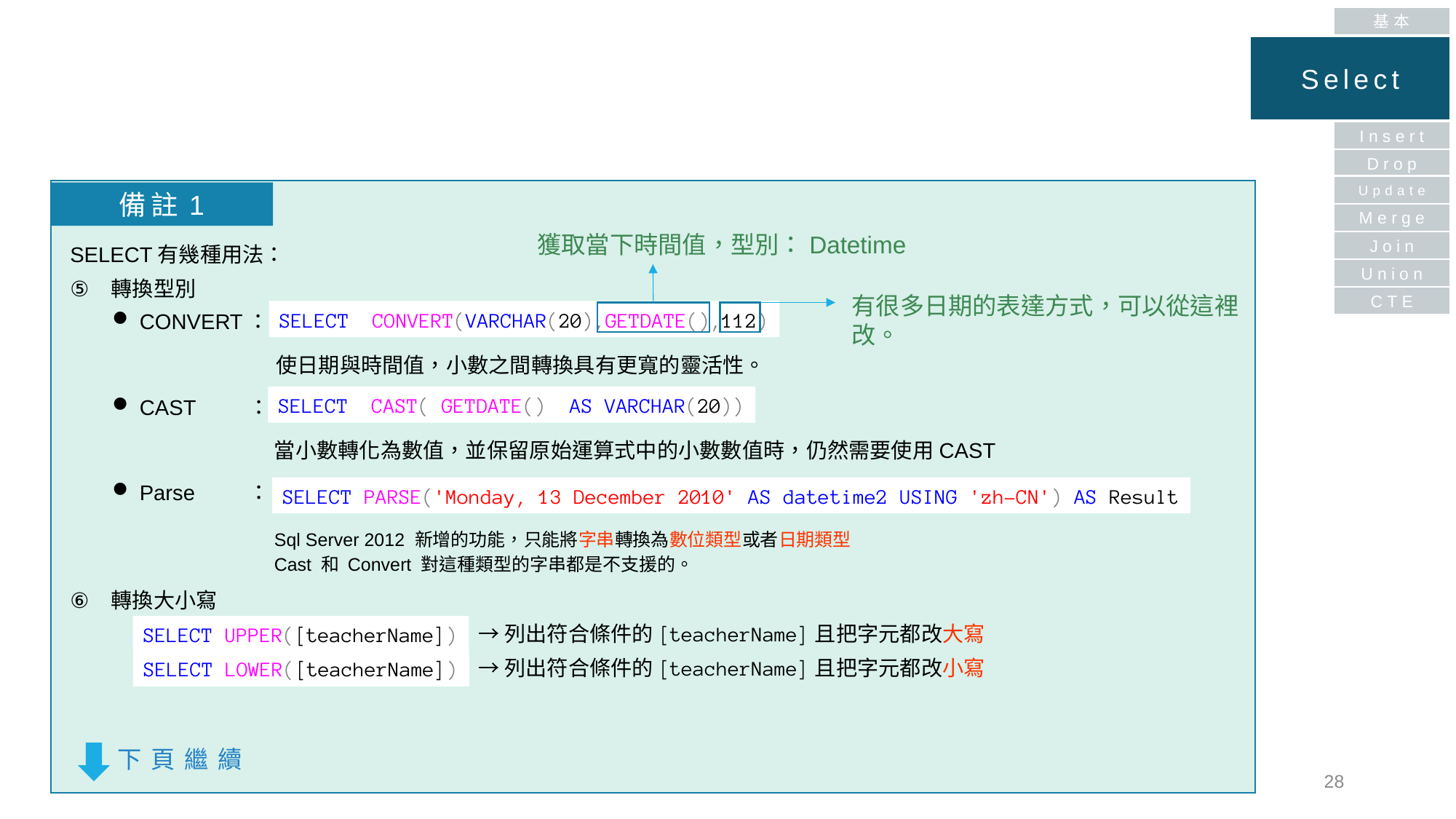

基本
Select
Insert
Drop
Update

備註1
Merge
獲取當下時間值，型別：Datetime
Join
SELECT有幾種用法：
轉換型別

轉換大小寫

Union
有很多日期的表達方式，可以從這裡改。
CTE
SELECT  CONVERT(VARCHAR(20),GETDATE(),112)

CONVERT：

CAST	：

Parse	：

使日期與時間值，小數之間轉換具有更寬的靈活性。
SELECT  CAST( GETDATE()  AS VARCHAR(20))
當小數轉化為數值，並保留原始運算式中的小數數值時，仍然需要使用CAST
SELECT PARSE('Monday, 13 December 2010' AS datetime2 USING 'zh-CN') AS Result
Sql Server 2012 新增的功能，只能將字串轉換為數位類型或者日期類型
Cast 和 Convert 對這種類型的字串都是不支援的。
→列出符合條件的[teacherName]且把字元都改大寫
SELECT UPPER([teacherName])
→列出符合條件的[teacherName]且把字元都改小寫
SELECT LOWER([teacherName])
下頁繼續

28